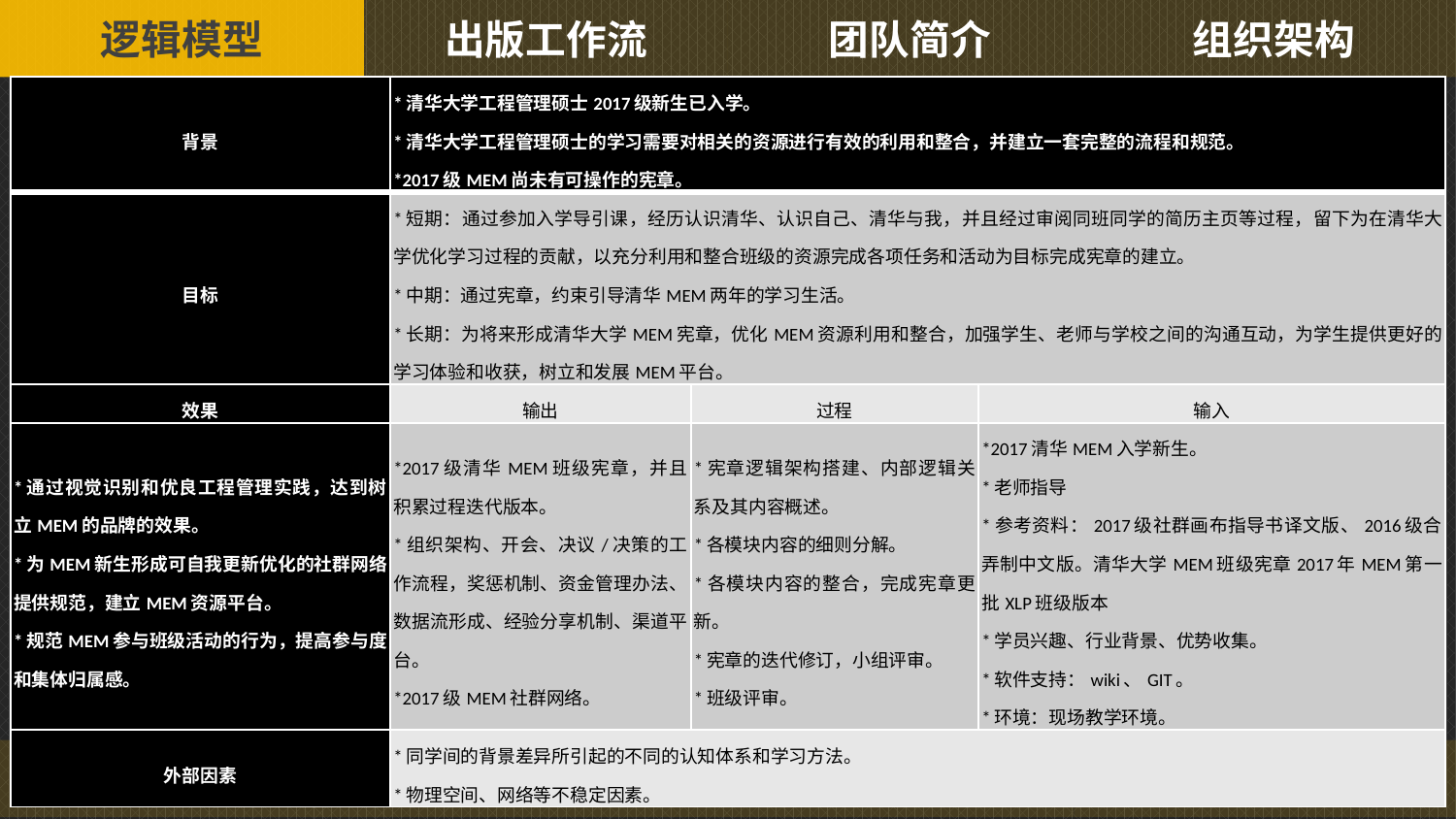

出版工作流
逻辑模型
组织架构
团队简介
| 背景 | \*清华大学工程管理硕士2017级新生已入学。 \*清华大学工程管理硕士的学习需要对相关的资源进行有效的利用和整合，并建立一套完整的流程和规范。 \*2017级MEM尚未有可操作的宪章。 |  |  |
| --- | --- | --- | --- |
| 目标 | \*短期：通过参加入学导引课，经历认识清华、认识自己、清华与我，并且经过审阅同班同学的简历主页等过程，留下为在清华大学优化学习过程的贡献，以充分利用和整合班级的资源完成各项任务和活动为目标完成宪章的建立。 \*中期：通过宪章，约束引导清华MEM两年的学习生活。 \*长期：为将来形成清华大学MEM宪章，优化MEM资源利用和整合，加强学生、老师与学校之间的沟通互动，为学生提供更好的学习体验和收获，树立和发展MEM平台。 |  |  |
| 效果 | 输出 | 过程 | 输入 |
| \*通过视觉识别和优良工程管理实践，达到树立MEM的品牌的效果。 \*为MEM新生形成可自我更新优化的社群网络提供规范，建立MEM资源平台。 \*规范MEM参与班级活动的行为，提高参与度和集体归属感。 | \*2017级清华MEM班级宪章，并且积累过程迭代版本。 \*组织架构、开会、决议/决策的工作流程，奖惩机制、资金管理办法、数据流形成、经验分享机制、渠道平台。 \*2017级MEM社群网络。 | \*宪章逻辑架构搭建、内部逻辑关系及其内容概述。 \*各模块内容的细则分解。 \*各模块内容的整合，完成宪章更新。 \*宪章的迭代修订，小组评审。 \*班级评审。 | \*2017清华MEM入学新生。 \*老师指导 \*参考资料：2017级社群画布指导书译文版、2016级合弄制中文版。清华大学MEM班级宪章2017年MEM第一批XLP班级版本 \*学员兴趣、行业背景、优势收集。 \*软件支持：wiki、GIT。 \*环境：现场教学环境。 |
| 外部因素 | \*同学间的背景差异所引起的不同的认知体系和学习方法。 \*物理空间、网络等不稳定因素。 |  |  |
成员介绍
学习成果
个人学习报告
小组课程输出